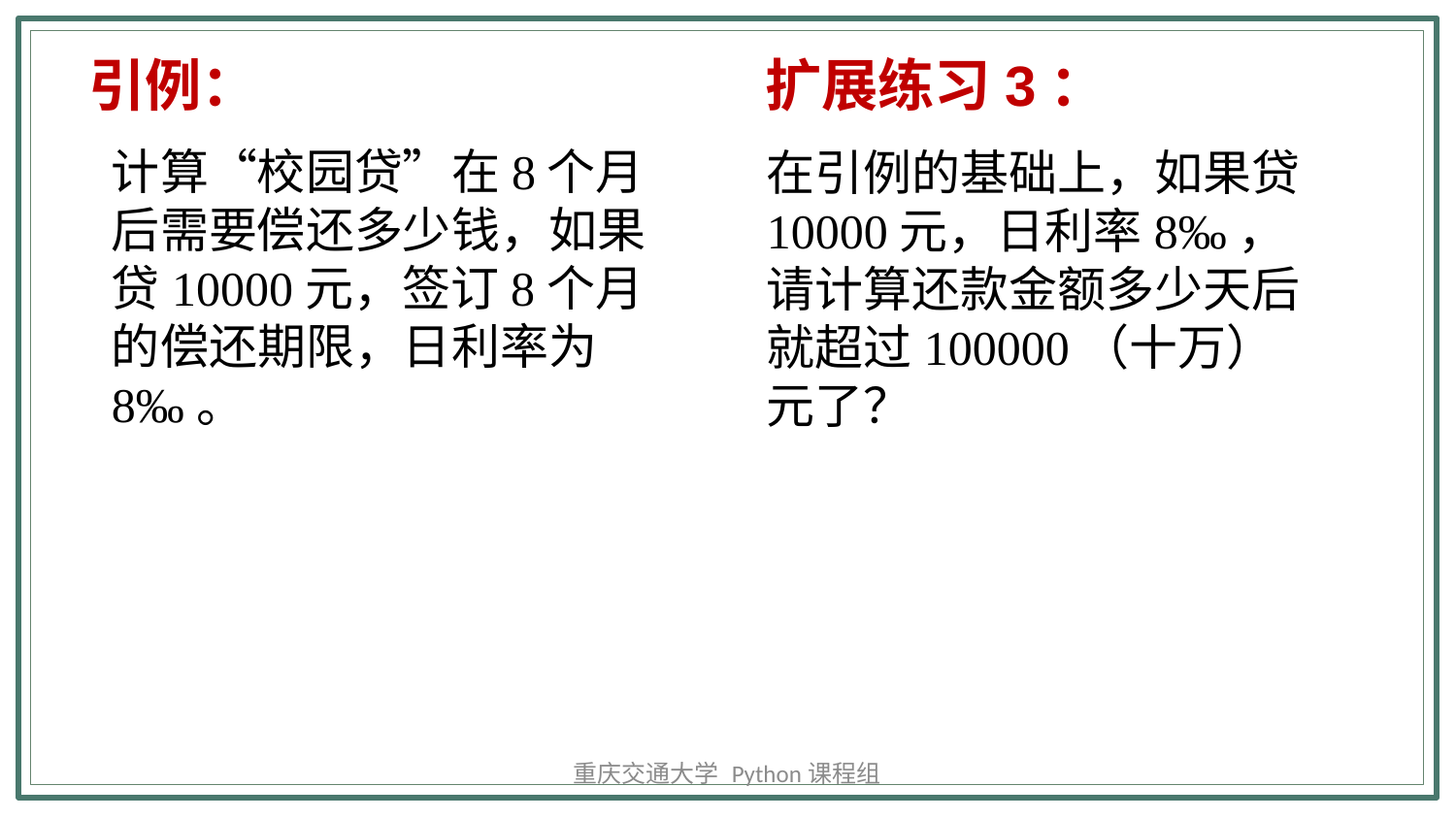

引例：
扩展练习3：
计算“校园贷”在8个月后需要偿还多少钱，如果贷10000元，签订8个月的偿还期限，日利率为8‰。
在引例的基础上，如果贷10000元，日利率8‰，请计算还款金额多少天后就超过100000（十万）元了？
重庆交通大学 Python课程组